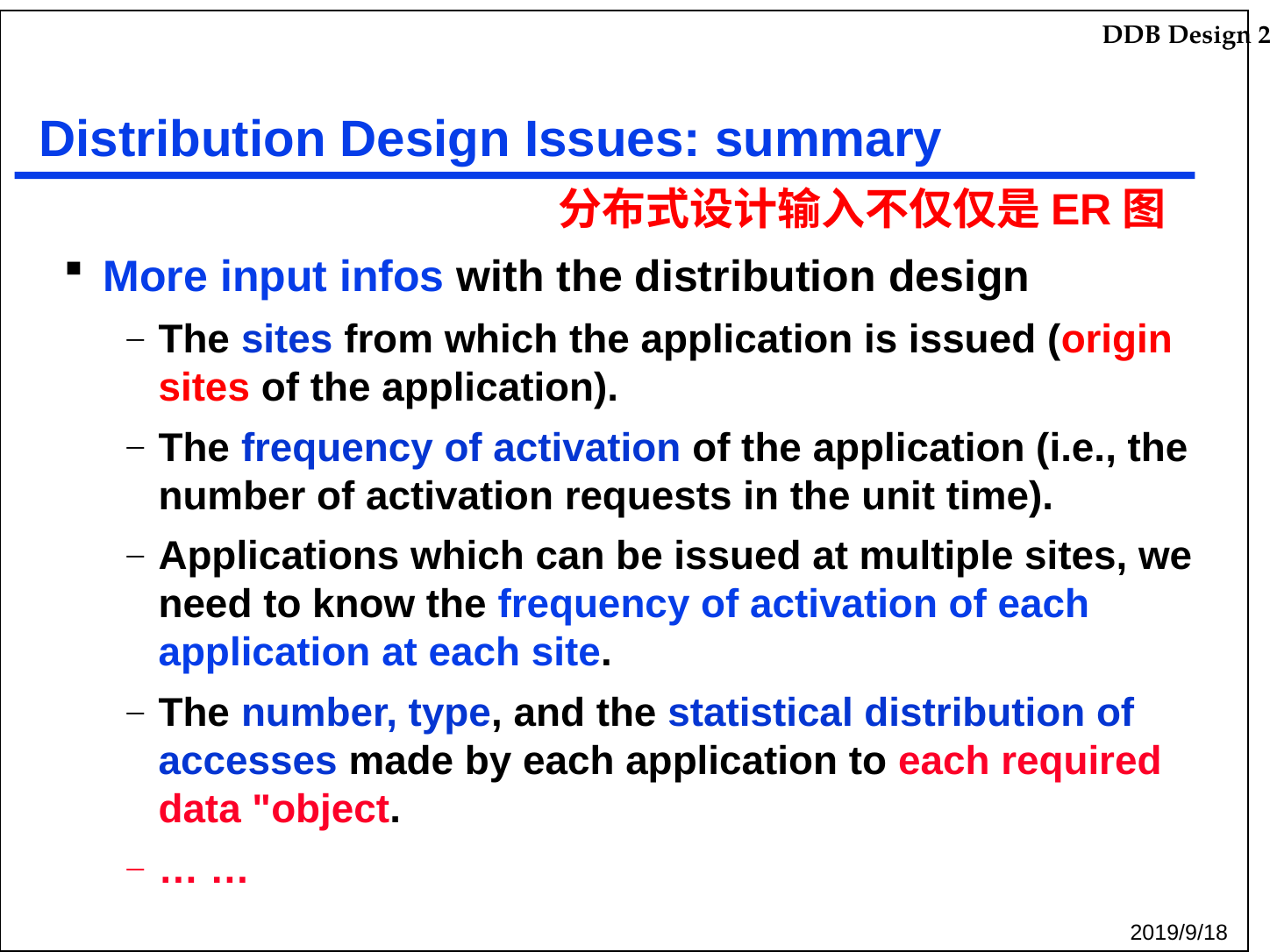

# Distribution Design Issues: summary
分布式设计输入不仅仅是ER图
More input infos with the distribution design
The sites from which the application is issued (origin sites of the application).
The frequency of activation of the application (i.e., the number of activation requests in the unit time).
Applications which can be issued at multiple sites, we need to know the frequency of activation of each application at each site.
The number, type, and the statistical distribution of accesses made by each application to each required data "object.
… …